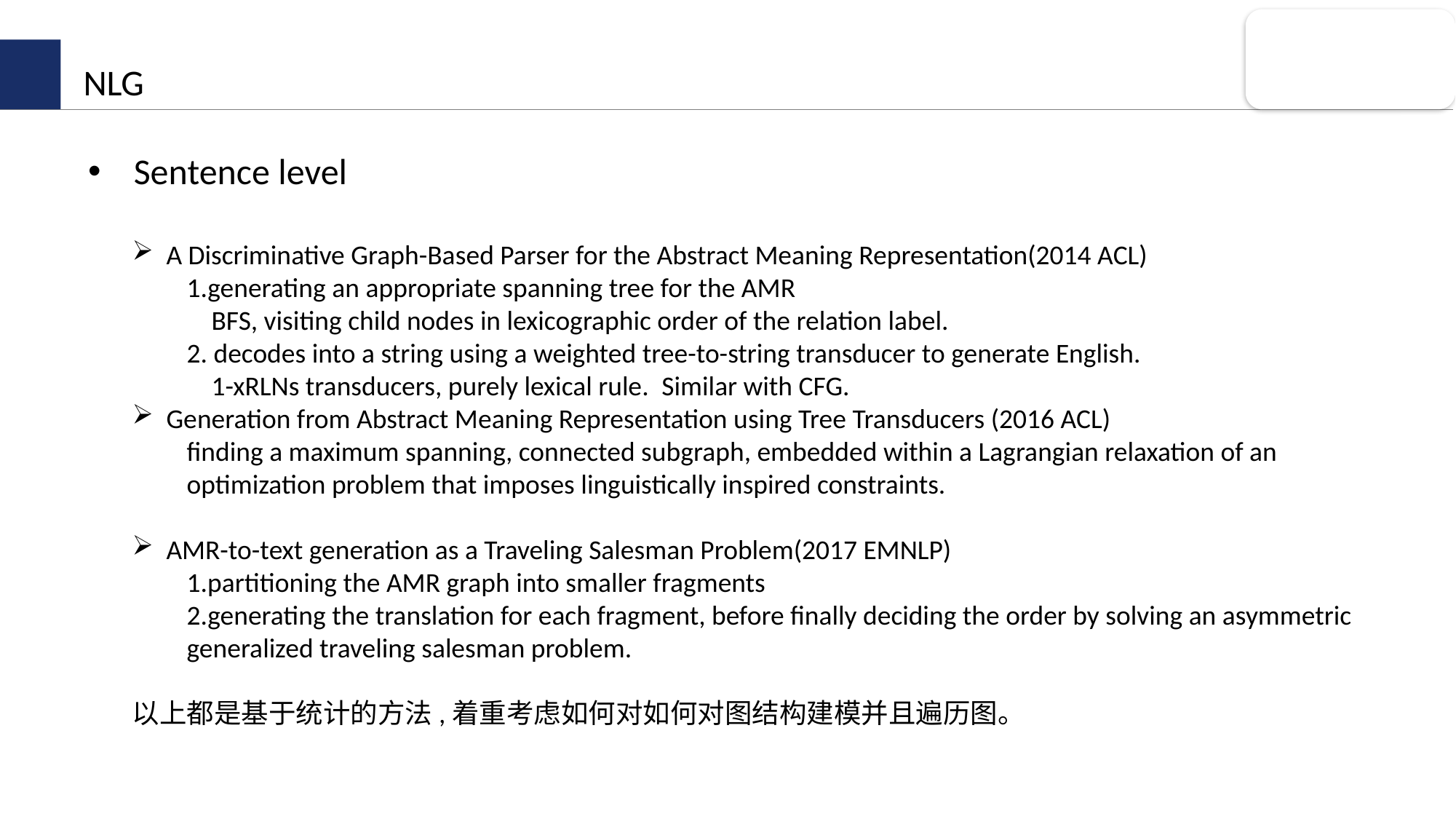

NLG
Sentence level
A Discriminative Graph-Based Parser for the Abstract Meaning Representation(2014 ACL)
1.generating an appropriate spanning tree for the AMR
    BFS, visiting child nodes in lexicographic order of the relation label.
2. decodes into a string using a weighted tree-to-string transducer to generate English.
    1-xRLNs transducers, purely lexical rule.  Similar with CFG.
Generation from Abstract Meaning Representation using Tree Transducers (2016 ACL)
finding a maximum spanning, connected subgraph, embedded within a Lagrangian relaxation of an optimization problem that imposes linguistically inspired constraints.

AMR-to-text generation as a Traveling Salesman Problem(2017 EMNLP)
1.partitioning the AMR graph into smaller fragments
2.generating the translation for each fragment, before finally deciding the order by solving an asymmetric generalized traveling salesman problem.

以上都是基于统计的方法,着重考虑如何对如何对图结构建模并且遍历图。
5